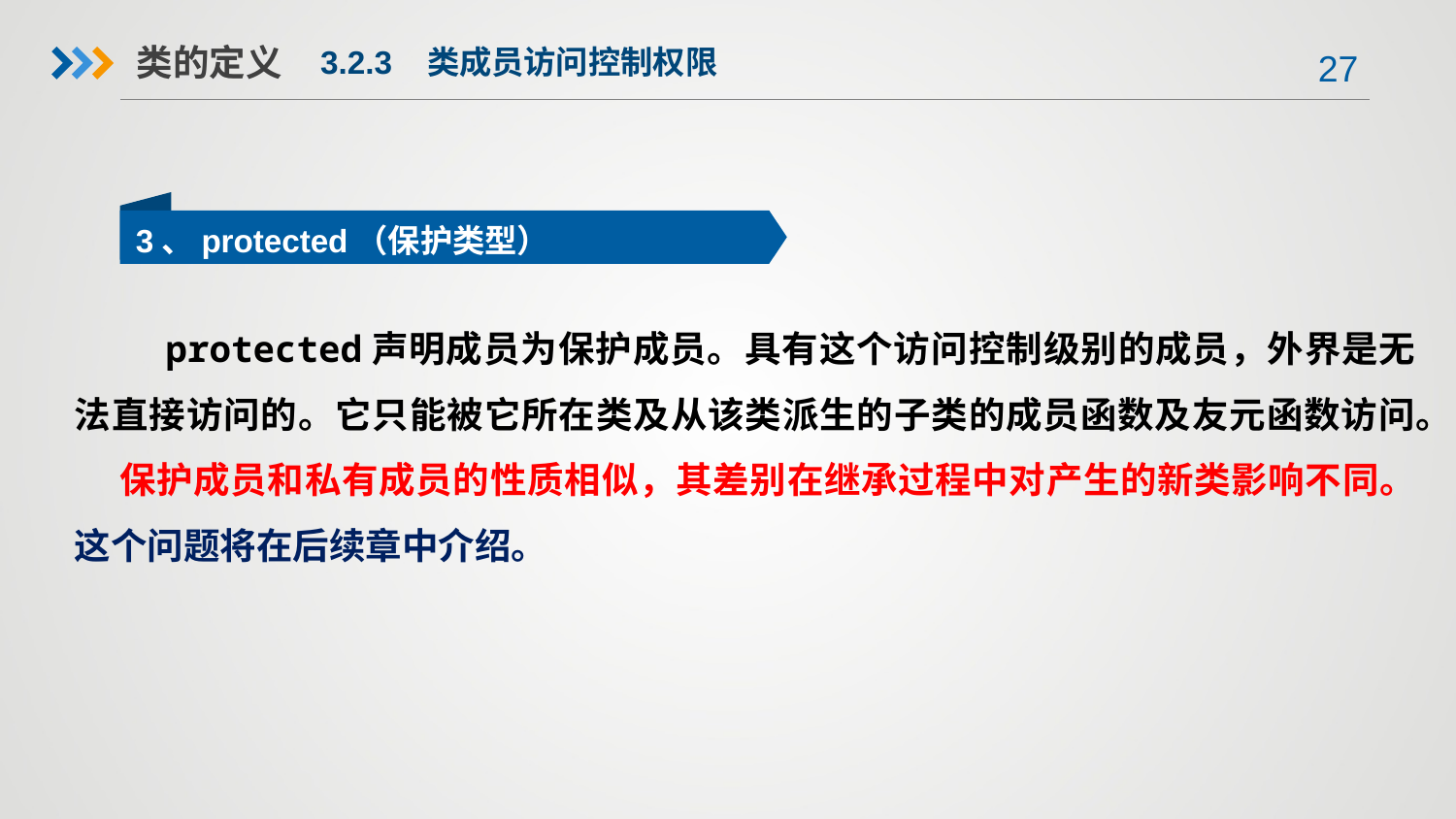

类的定义
3.2.3   类成员访问控制权限

3、protected（保护类型）

    protected声明成员为保护成员。具有这个访问控制级别的成员，外界是无法直接访问的。它只能被它所在类及从该类派生的子类的成员函数及友元函数访问。
    保护成员和私有成员的性质相似，其差别在继承过程中对产生的新类影响不同。这个问题将在后续章中介绍。